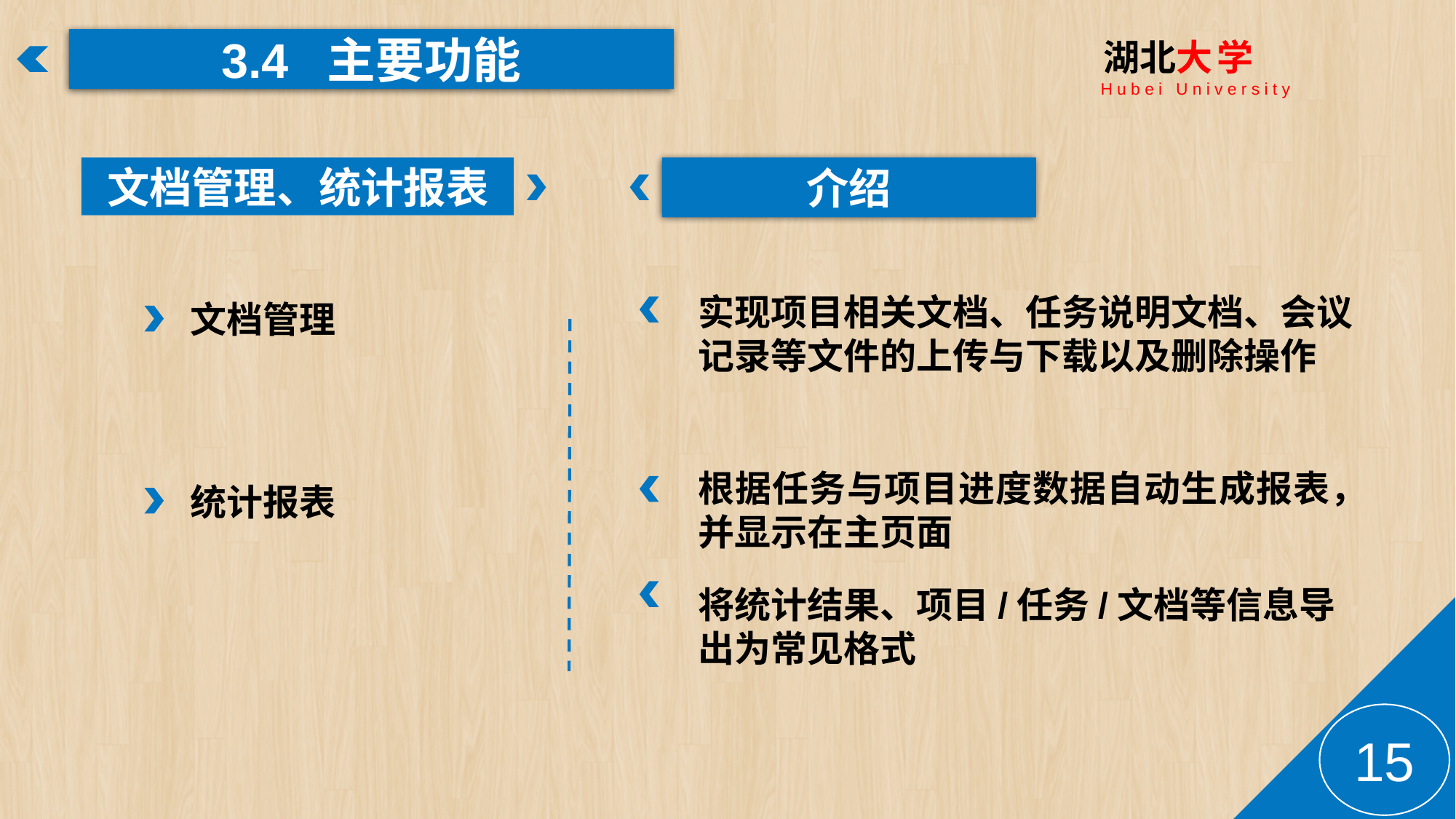

3.4  主要功能

 湖北大学
  Hubei University

文档管理、统计报表
介绍

实现项目相关文档、任务说明文档、会议记录等文件的上传与下载以及删除操作
文档管理

根据任务与项目进度数据自动生成报表，并显示在主页面
统计报表

将统计结果、项目/任务/文档等信息导出为常见格式

15